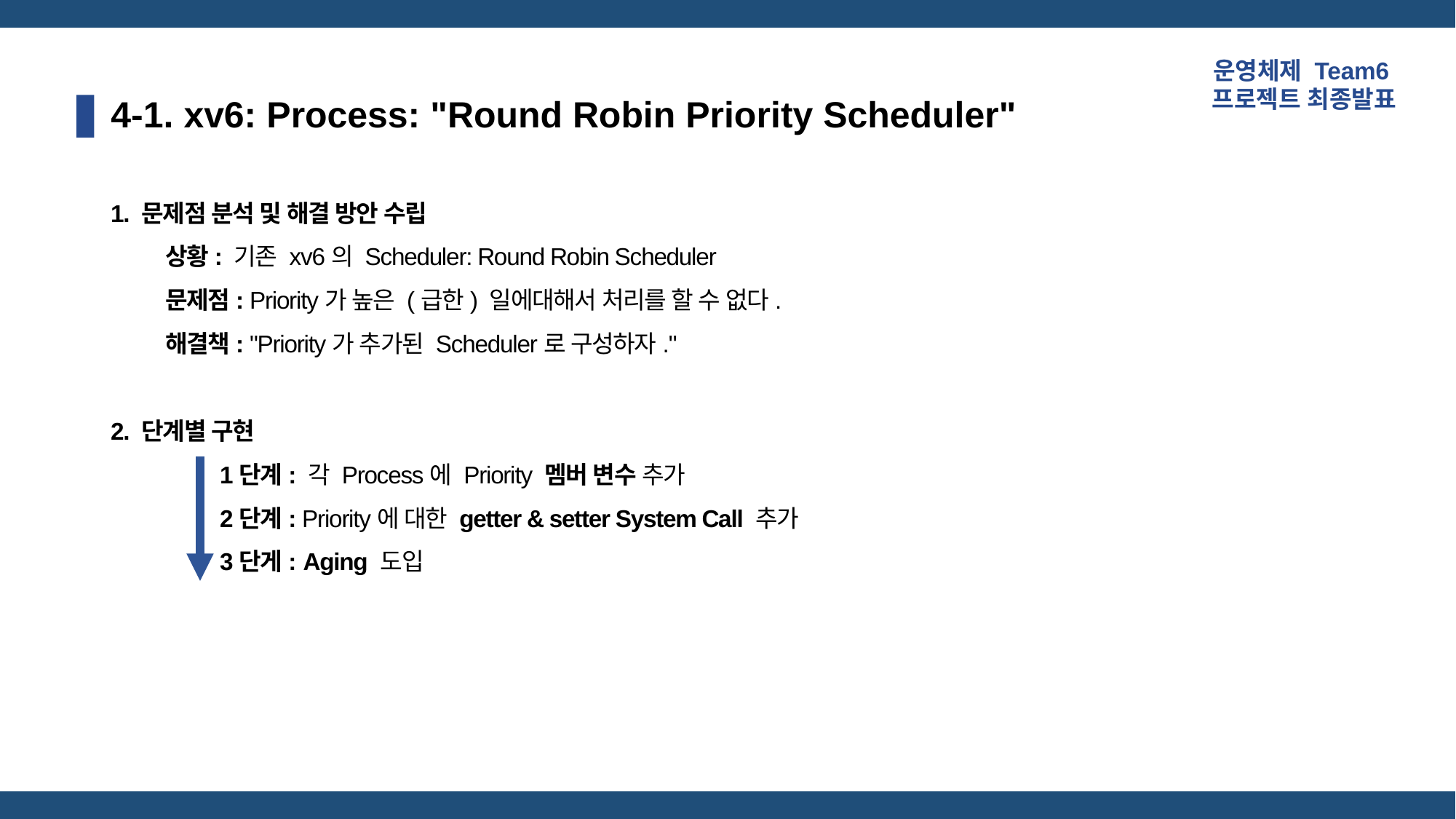

# 4-1. xv6: Process: "Round Robin Priority Scheduler"
1. 문제점 분석 및 해결 방안 수립
상황: 기존 xv6의 Scheduler: Round Robin Scheduler
문제점: Priority가 높은 (급한) 일에대해서 처리를 할 수 없다.
해결책: "Priority가 추가된 Scheduler로 구성하자."

2. 단계별 구현
	1단계: 각 Process에 Priority 멤버 변수 추가
	2단계: Priority에 대한 getter & setter System Call 추가
	3단게: Aging 도입